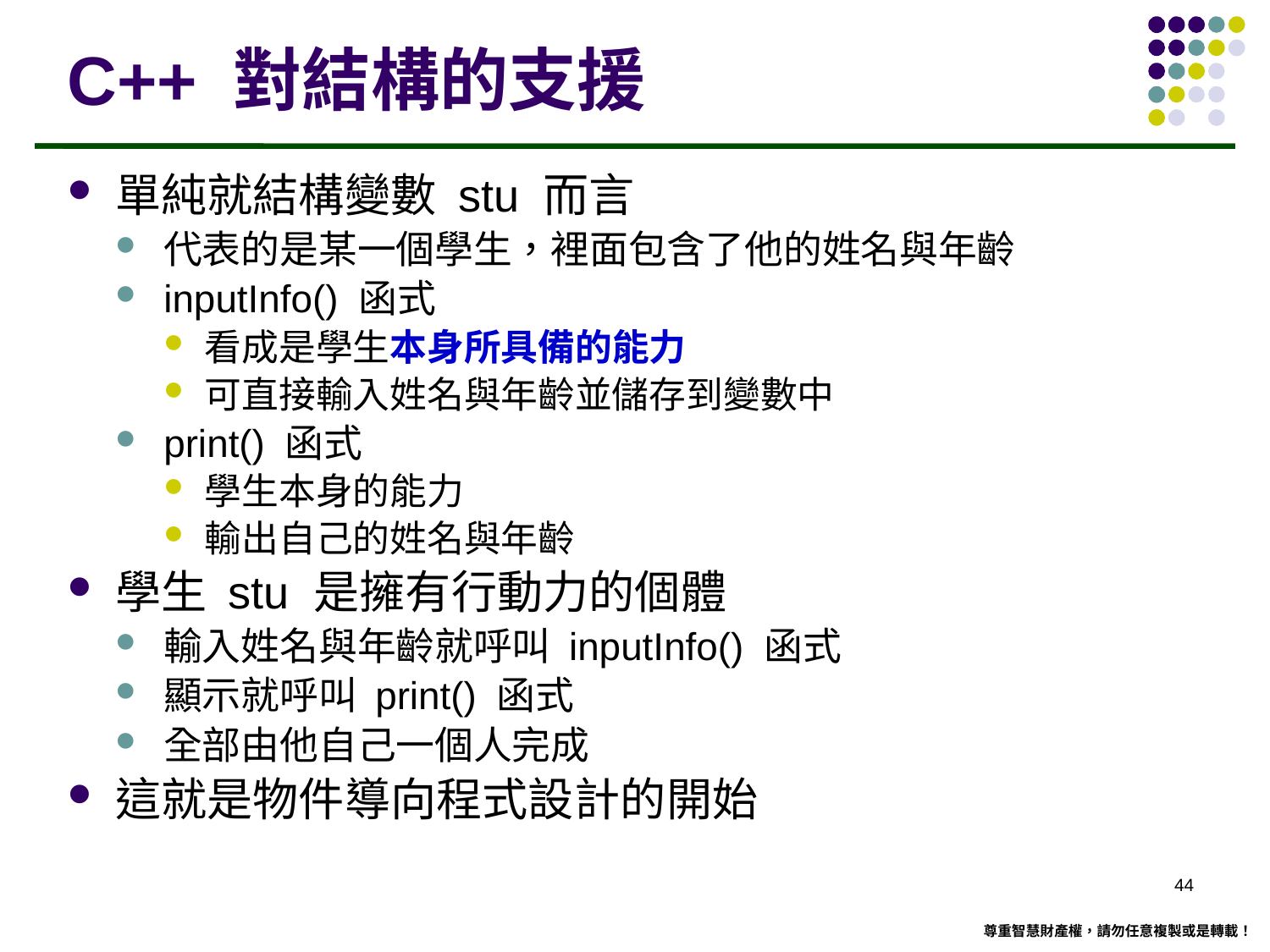

# C++ 對結構的支援
單純就結構變數 stu 而言
代表的是某一個學生，裡面包含了他的姓名與年齡
inputInfo() 函式
看成是學生本身所具備的能力
可直接輸入姓名與年齡並儲存到變數中
print() 函式
學生本身的能力
輸出自己的姓名與年齡
學生 stu 是擁有行動力的個體
輸入姓名與年齡就呼叫 inputInfo() 函式
顯示就呼叫 print() 函式
全部由他自己一個人完成
這就是物件導向程式設計的開始

44